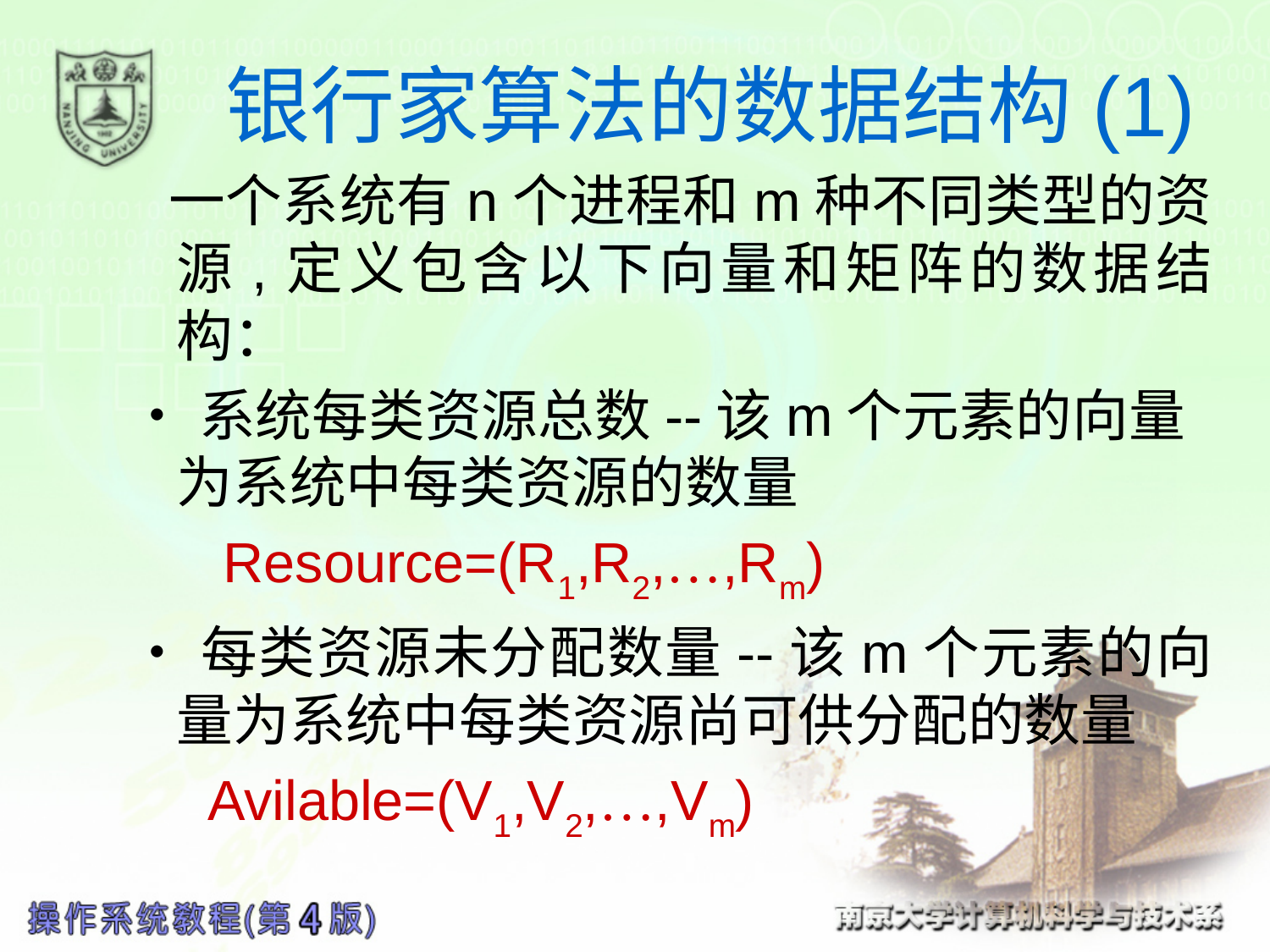

# 银行家算法的数据结构(1)
  一个系统有n个进程和m种不同类型的资源,定义包含以下向量和矩阵的数据结构：
•系统每类资源总数--该m个元素的向量为系统中每类资源的数量
      Resource=(R1,R2,…,Rm)
•每类资源未分配数量--该m个元素的向量为系统中每类资源尚可供分配的数量
     Avilable=(V1,V2,…,Vm)